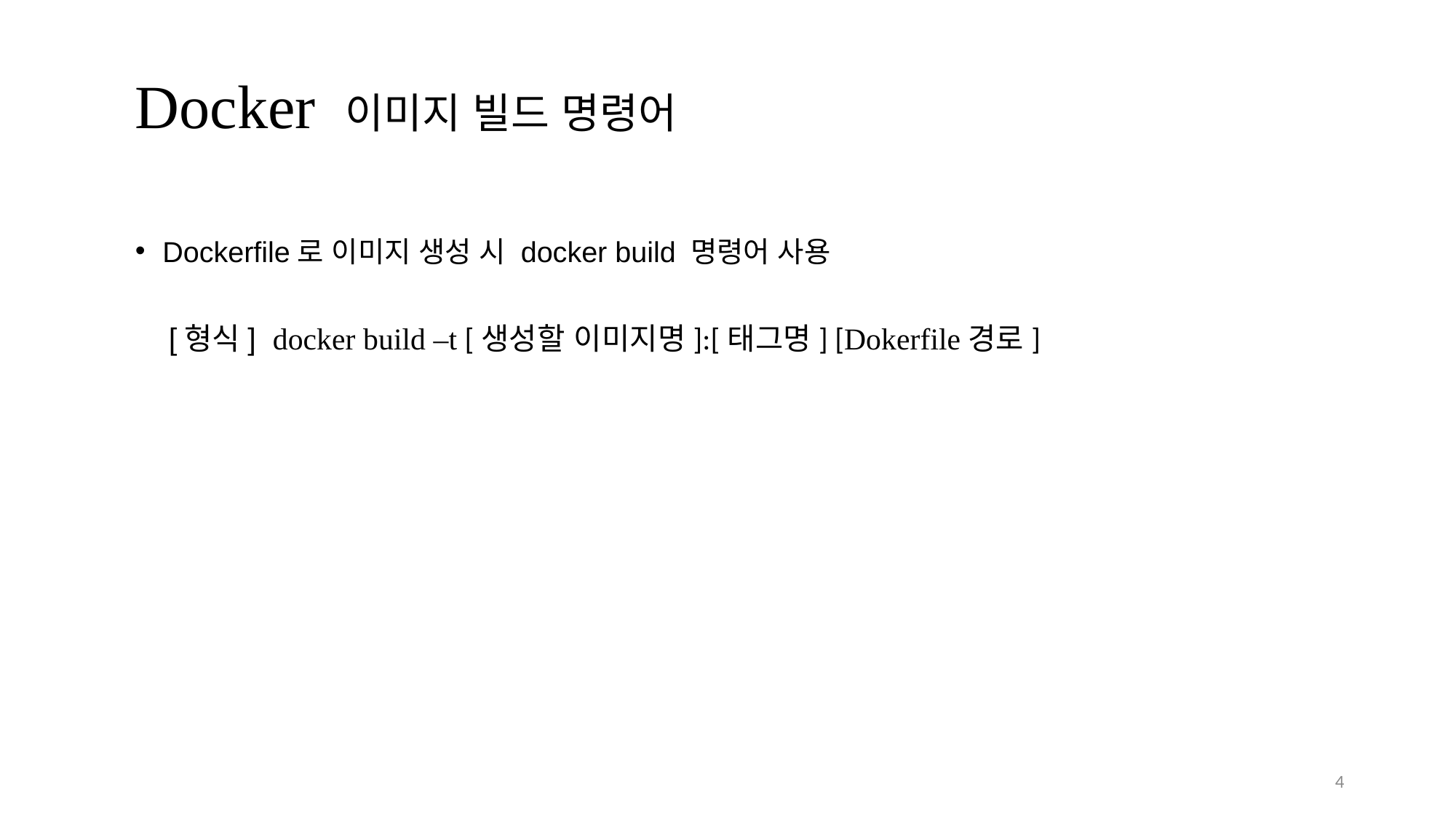

# Docker 이미지 빌드 명령어
Dockerfile로 이미지 생성 시 docker build 명령어 사용
    [형식]  docker build –t [생성할 이미지명]:[태그명] [Dokerfile경로]
4